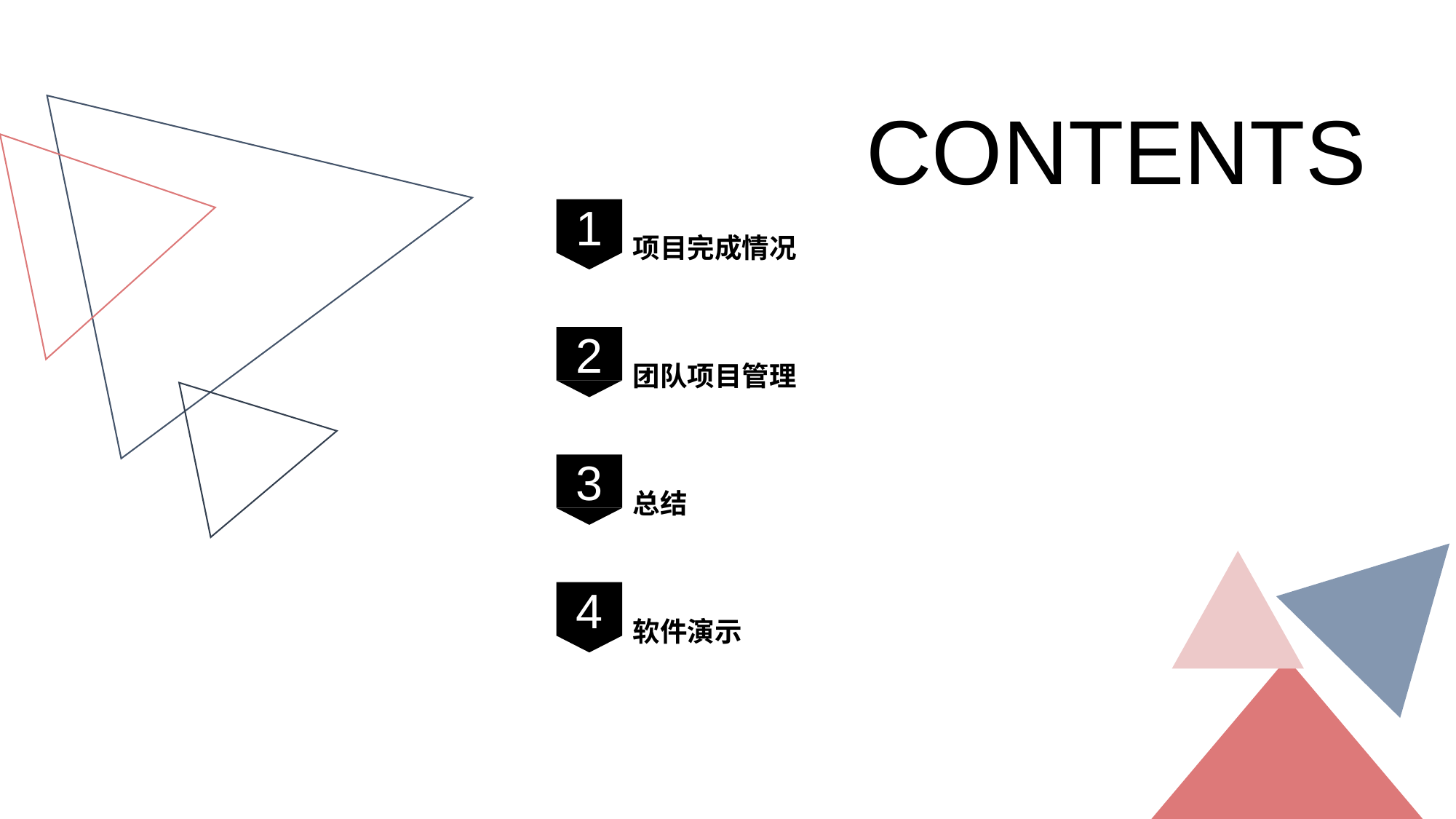

CONTENTS
1

项目完成情况
2

团队项目管理
3

总结

4

软件演示